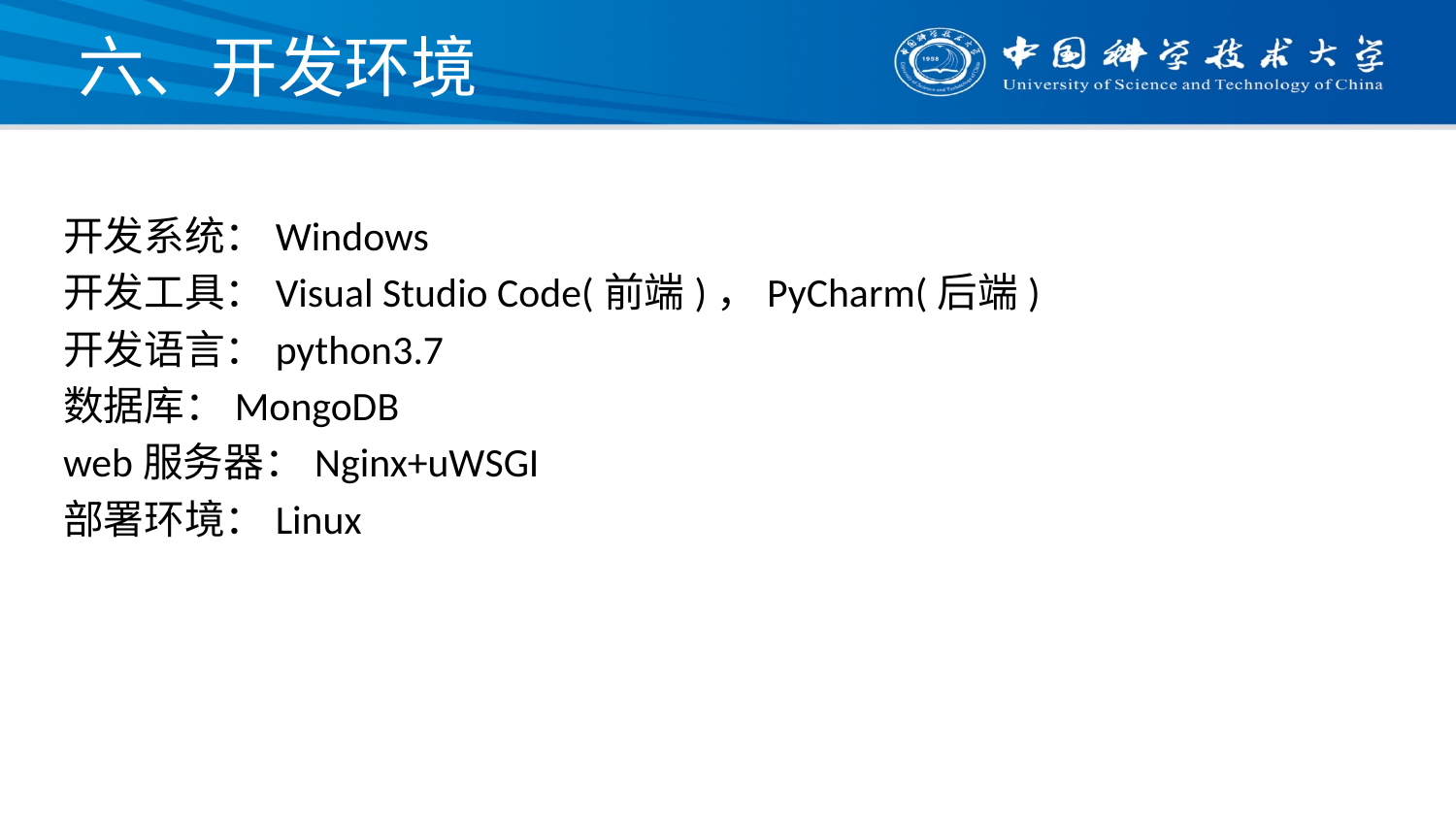

# 六、开发环境

开发系统：Windows
开发工具：Visual Studio Code(前端)，PyCharm(后端)
开发语言：python3.7
数据库：MongoDB
web服务器：Nginx+uWSGI
部署环境：Linux